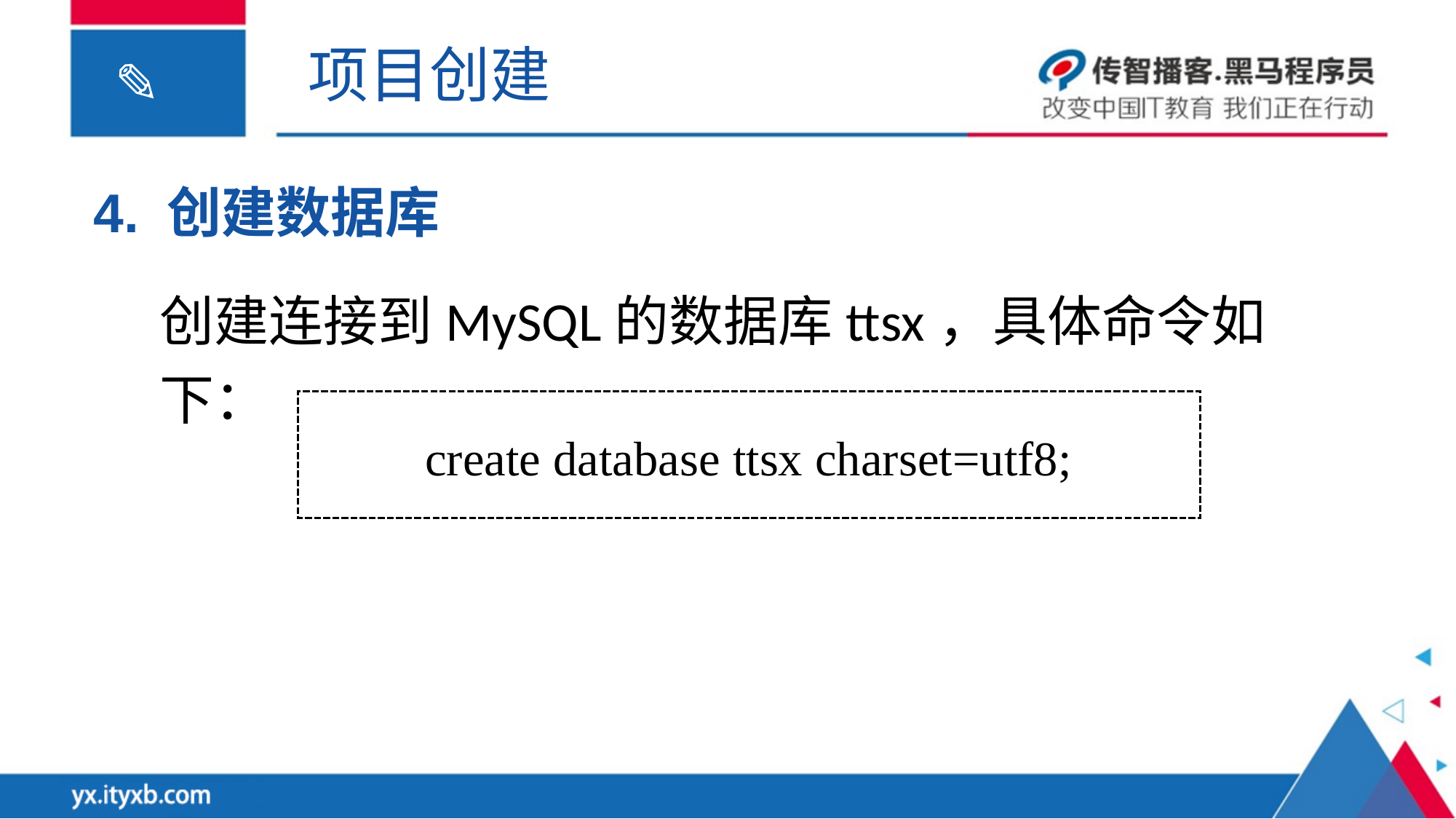

项目创建
4. 创建数据库
创建连接到MySQL的数据库ttsx，具体命令如下：

create database ttsx charset=utf8;